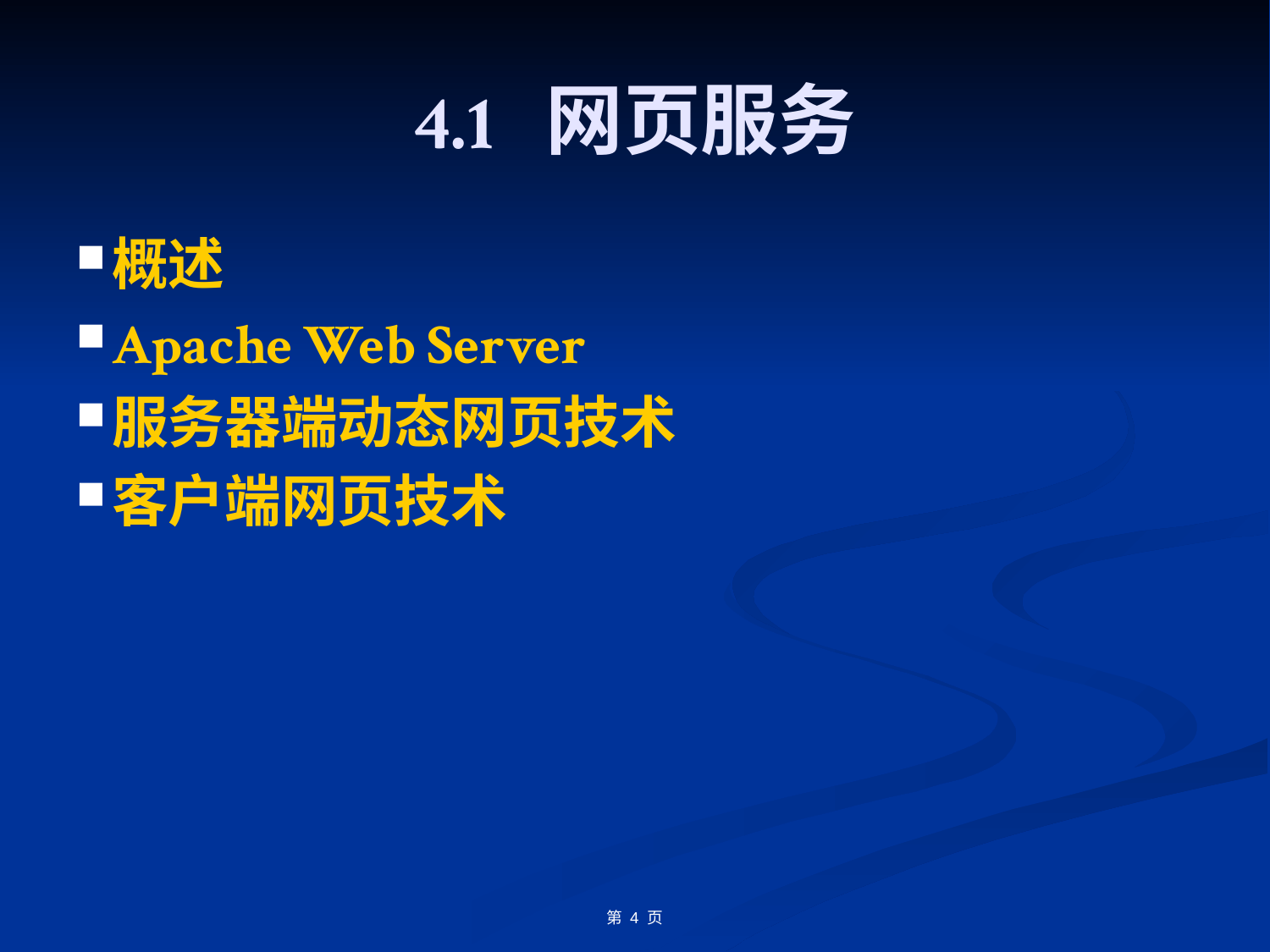

# 4.1  网页服务
概述
Apache Web Server
服务器端动态网页技术
客户端网页技术

第 4 页